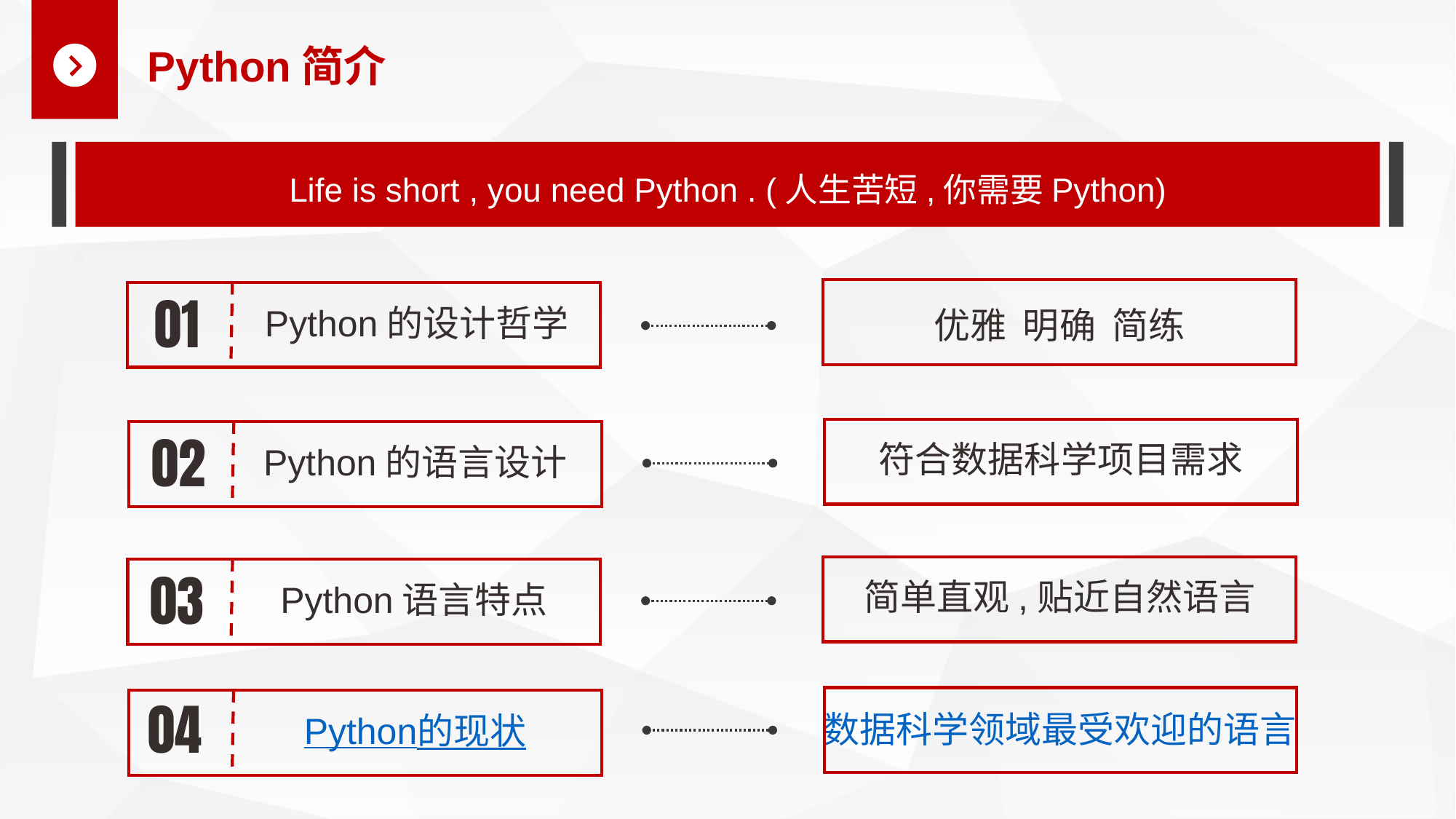

Python简介
Life is short , you need Python . (人生苦短,你需要Python)

01
Python的设计哲学
优雅  明确  简练

符合数据科学项目需求

02
Python的语言设计

简单直观,贴近自然语言

03
Python语言特点

数据科学领域最受欢迎的语言

04
Python的现状